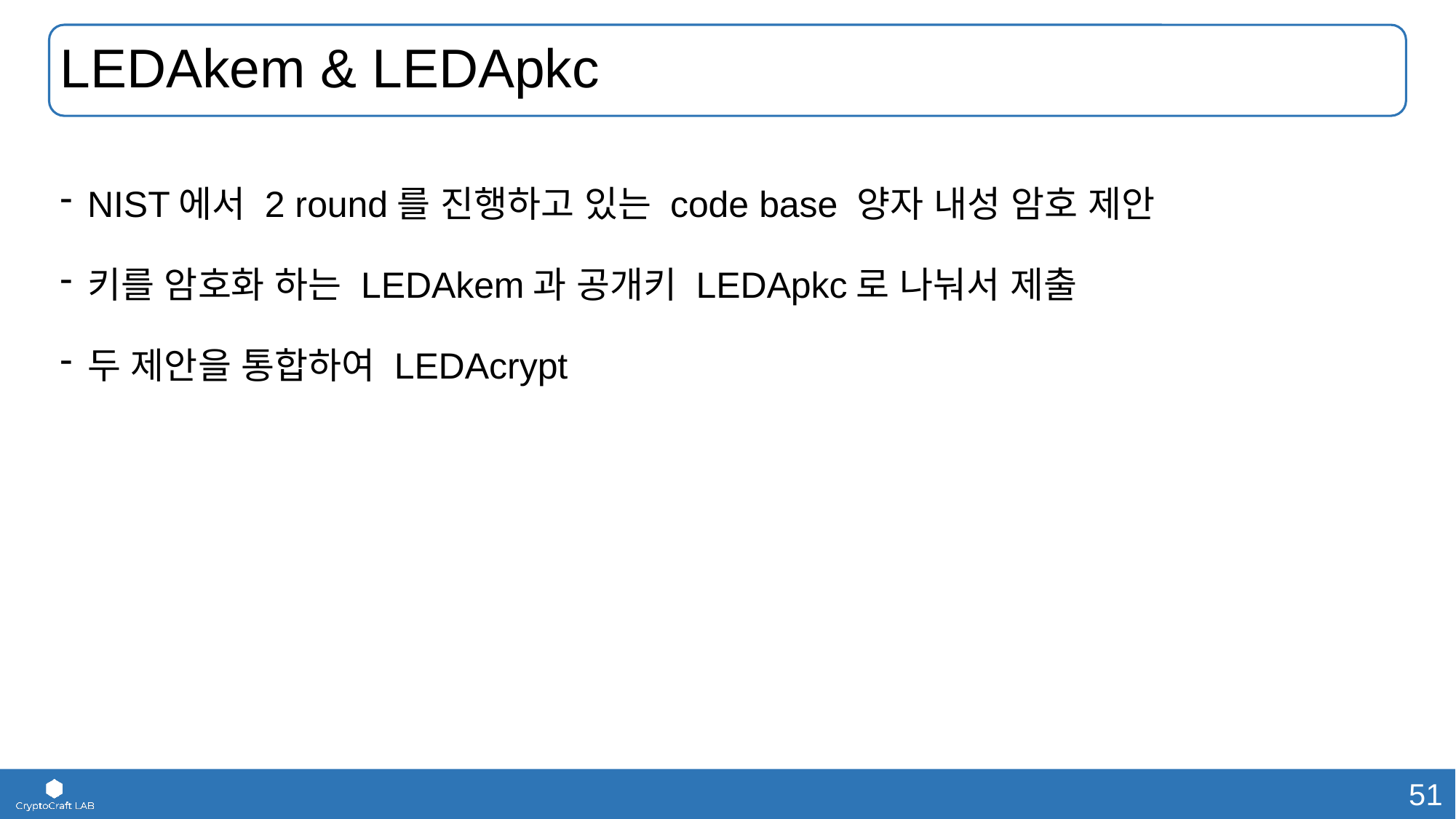

# LEDAkem & LEDApkc
NIST에서 2 round를 진행하고 있는 code base 양자 내성 암호 제안
키를 암호화 하는 LEDAkem과 공개키 LEDApkc로 나눠서 제출
두 제안을 통합하여 LEDAcrypt